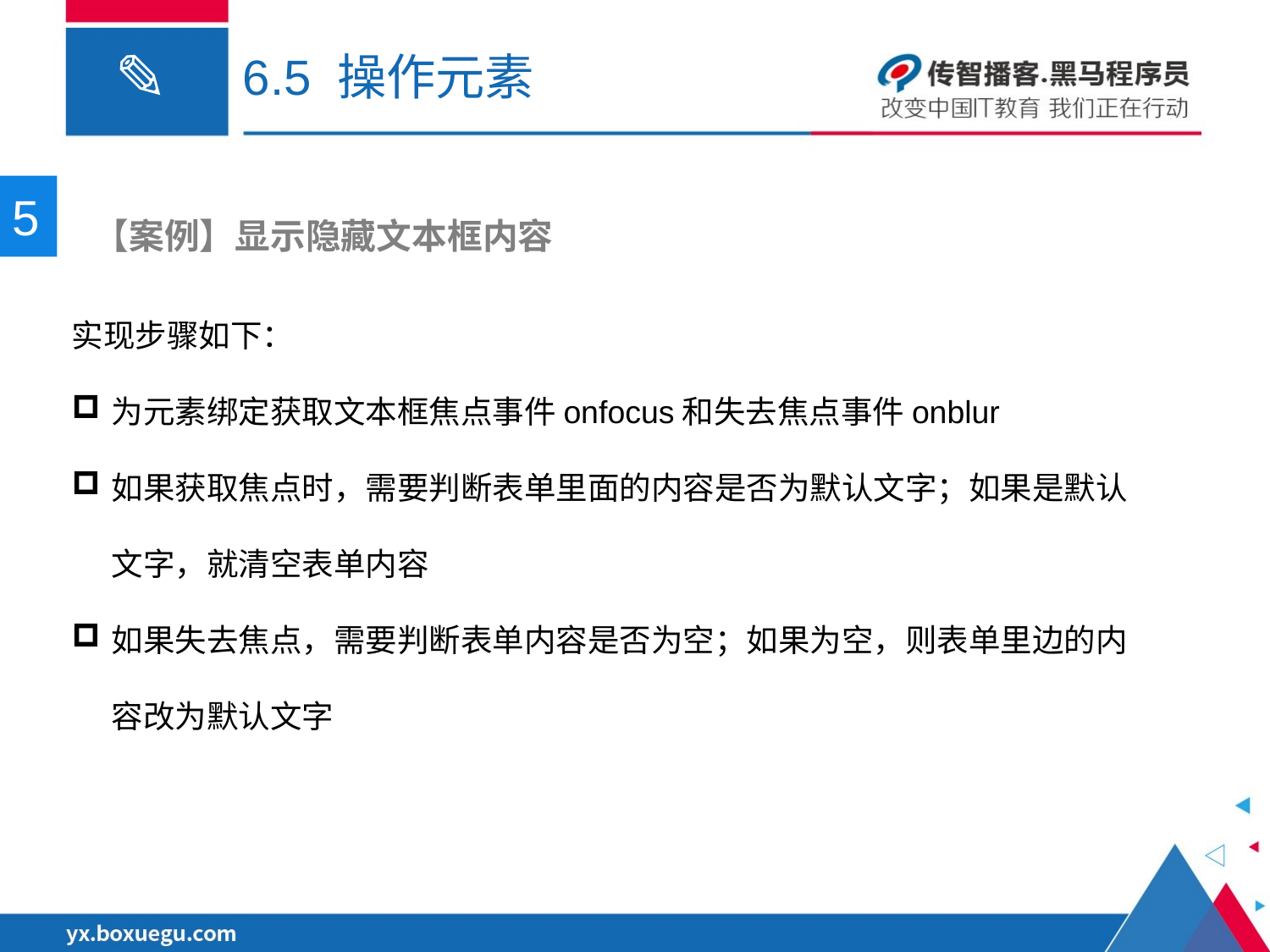

# 6.5 操作元素

5
  【案例】显示隐藏文本框内容
实现步骤如下：
为元素绑定获取文本框焦点事件onfocus和失去焦点事件onblur
如果获取焦点时，需要判断表单里面的内容是否为默认文字；如果是默认文字，就清空表单内容
如果失去焦点，需要判断表单内容是否为空；如果为空，则表单里边的内容改为默认文字